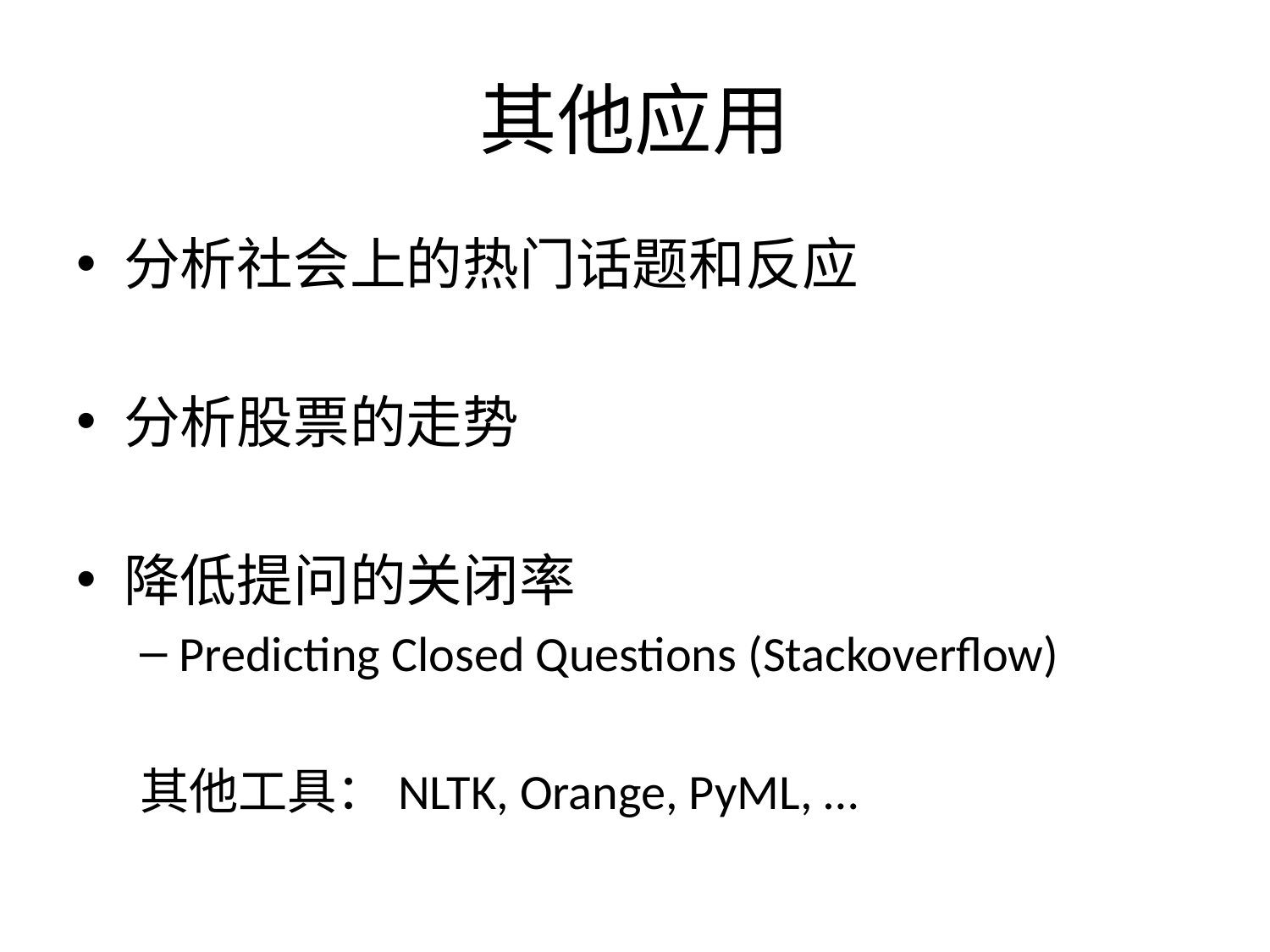

# 其他应用
分析社会上的热门话题和反应

分析股票的走势

降低提问的关闭率
Predicting Closed Questions (Stackoverflow)

其他工具：NLTK, Orange, PyML, …